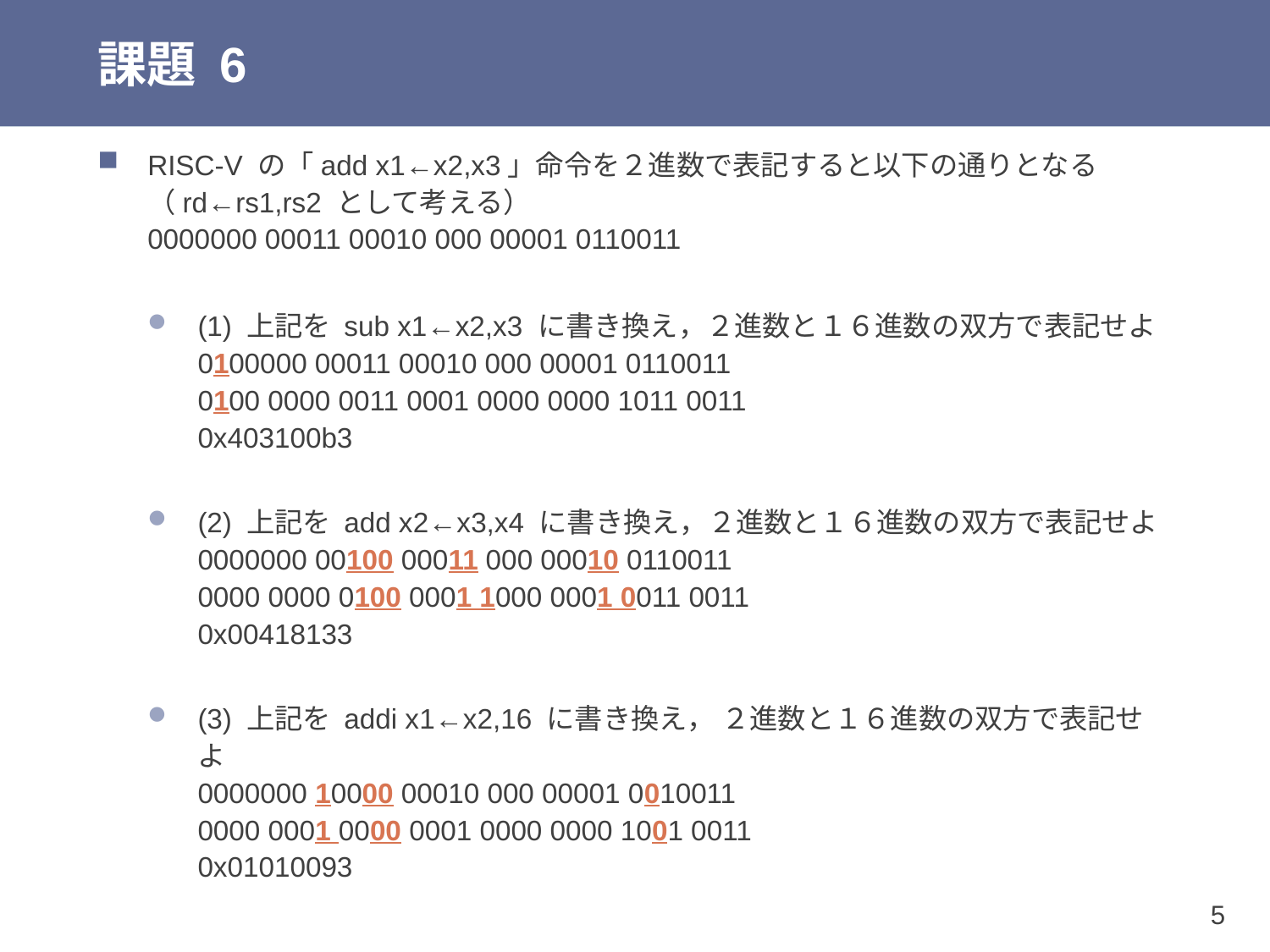

# 課題 6
RISC-V の「add x1←x2,x3」命令を２進数で表記すると以下の通りとなる （rd←rs1,rs2 として考える）
0000000 00011 00010 000 00001 0110011
(1) 上記を sub x1←x2,x3 に書き換え，２進数と１６進数の双方で表記せよ
0100000 00011 00010 000 00001 0110011
0100 0000 0011 0001 0000 0000 1011 0011
0x403100b3
(2) 上記を add x2←x3,x4 に書き換え，２進数と１６進数の双方で表記せよ
0000000 00100 00011 000 00010 0110011
0000 0000 0100 0001 1000 0001 0011 0011
0x00418133
(3) 上記を addi x1←x2,16 に書き換え， ２進数と１６進数の双方で表記せよ
0000000 10000 00010 000 00001 0010011
0000 0001 0000 0001 0000 0000 1001 0011
0x01010093